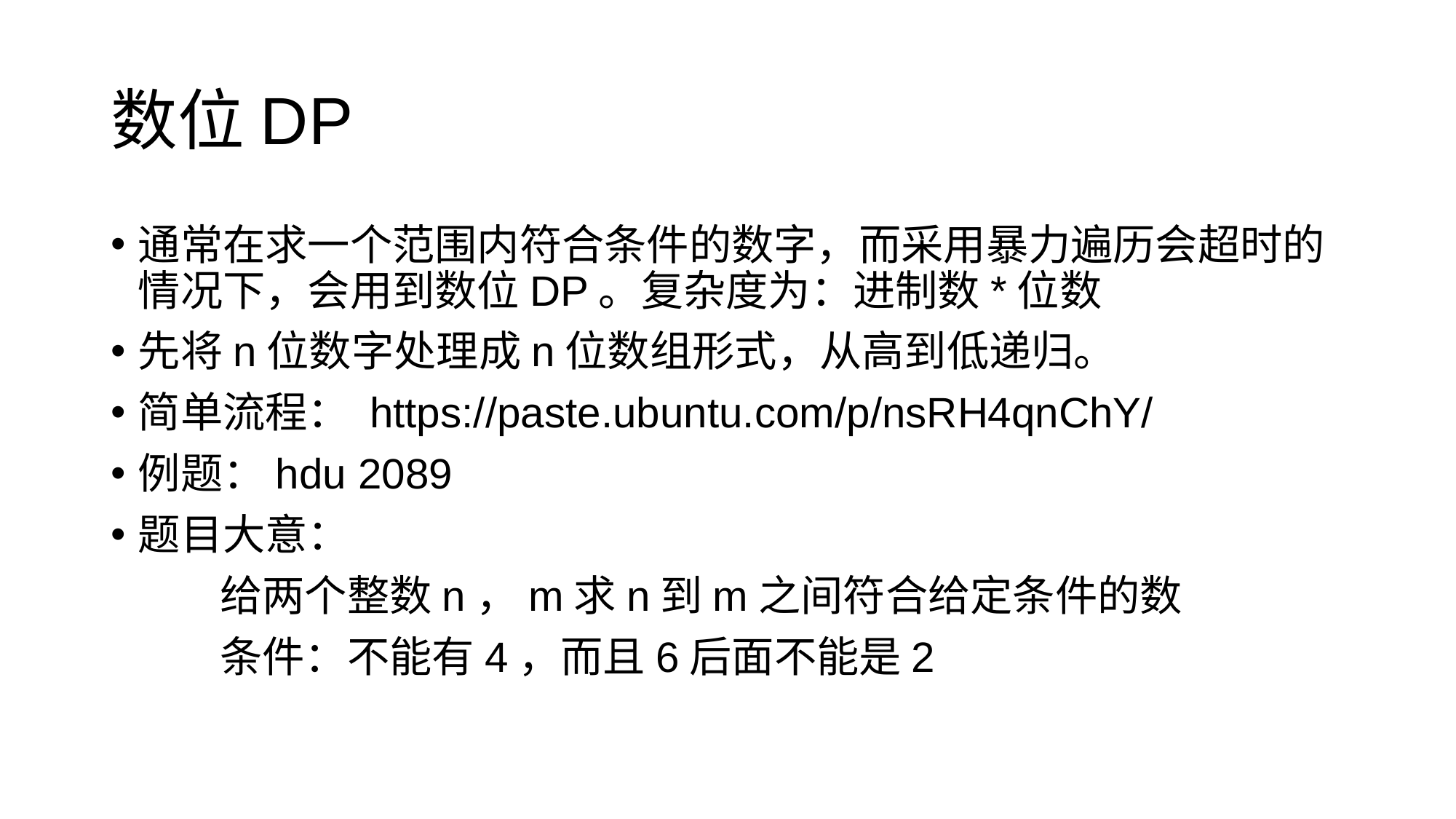

# 数位DP
通常在求一个范围内符合条件的数字，而采用暴力遍历会超时的情况下，会用到数位DP。复杂度为：进制数*位数
先将n位数字处理成n位数组形式，从高到低递归。
简单流程： https://paste.ubuntu.com/p/nsRH4qnChY/
例题：hdu 2089
题目大意：
	给两个整数n，m求n到m之间符合给定条件的数
	条件：不能有4，而且6后面不能是2